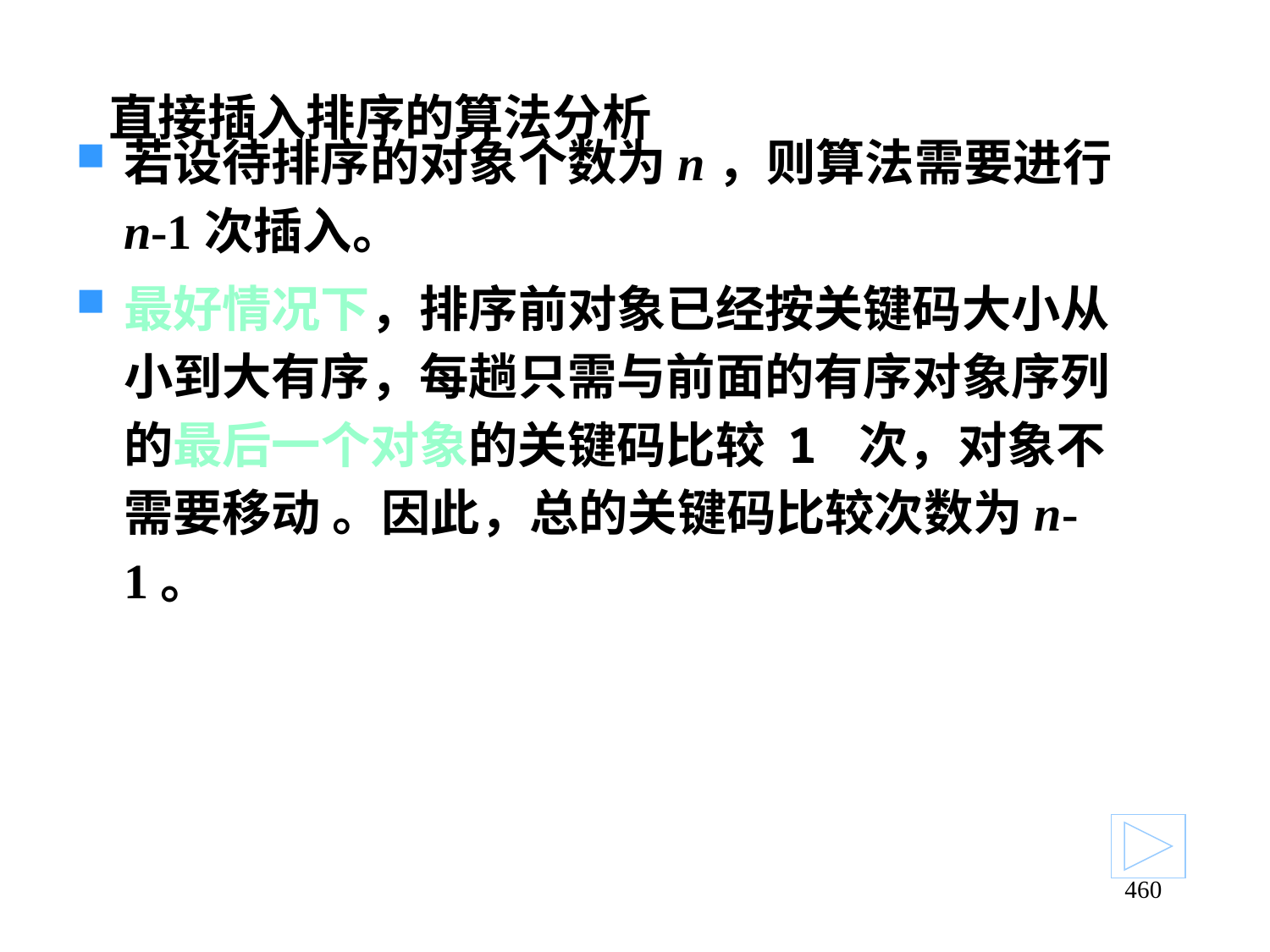

# 直接插入排序的算法分析
若设待排序的对象个数为n，则算法需要进行n-1次插入。
最好情况下，排序前对象已经按关键码大小从小到大有序，每趟只需与前面的有序对象序列的最后一个对象的关键码比较 1 次，对象不需要移动 。因此，总的关键码比较次数为n-1。

460